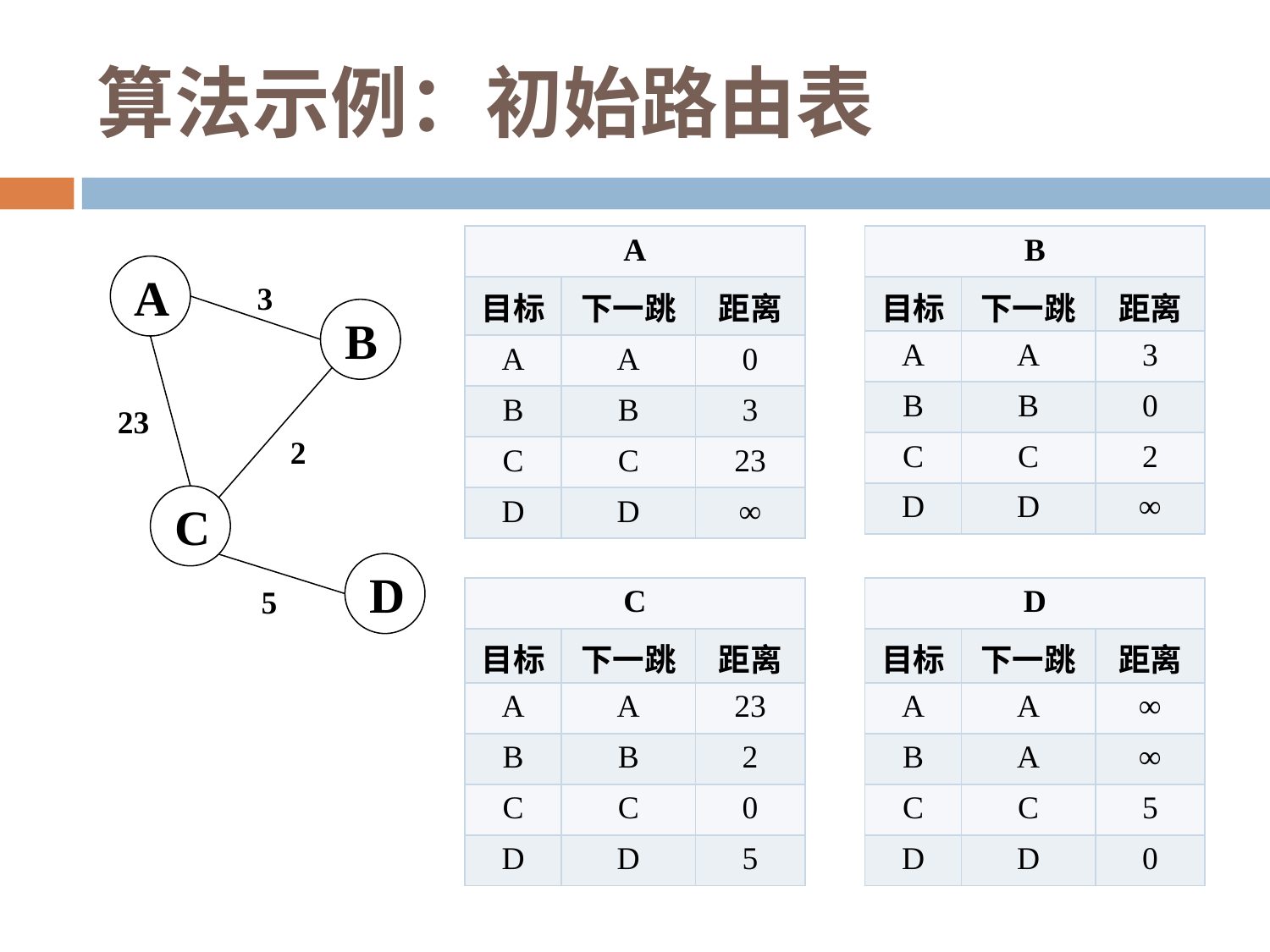

# 算法示例：初始路由表
| A |  |  |
| --- | --- | --- |
| 目标 | 下一跳 | 距离 |
| A | A | 0 |
| B | B | 3 |
| C | C | 23 |
| D | D | ∞ |
| B |  |  |
| --- | --- | --- |
| 目标 | 下一跳 | 距离 |
| A | A | 3 |
| B | B | 0 |
| C | C | 2 |
| D | D | ∞ |
A
3
B
23
2
C
D
5
| C |  |  |
| --- | --- | --- |
| 目标 | 下一跳 | 距离 |
| A | A | 23 |
| B | B | 2 |
| C | C | 0 |
| D | D | 5 |
| D |  |  |
| --- | --- | --- |
| 目标 | 下一跳 | 距离 |
| A | A | ∞ |
| B | A | ∞ |
| C | C | 5 |
| D | D | 0 |